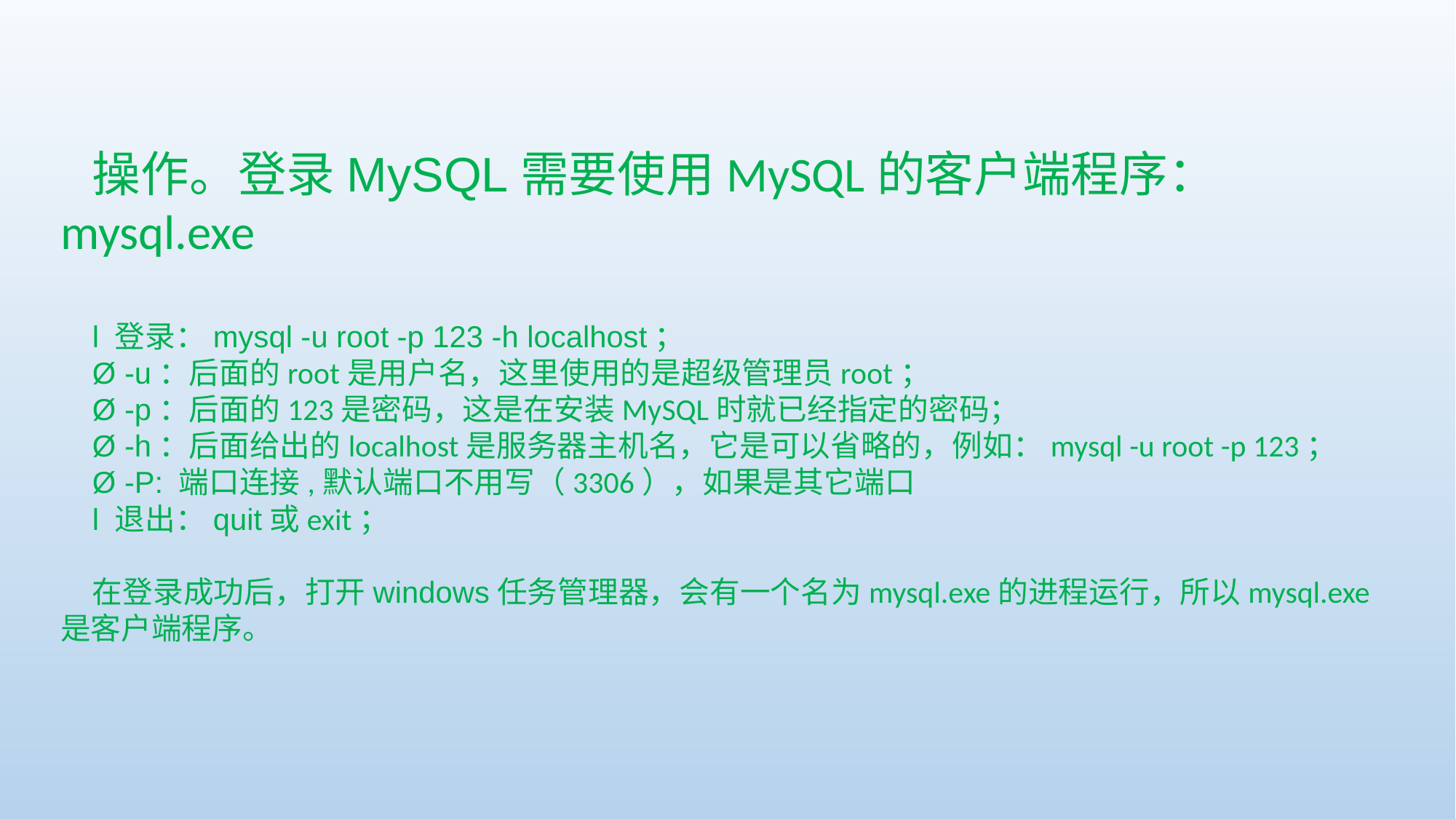

操作。登录MySQL需要使用MySQL的客户端程序：mysql.exe

l 登录：mysql -u root -p 123 -h localhost；
Ø -u：后面的root是用户名，这里使用的是超级管理员root；
Ø -p：后面的123是密码，这是在安装MySQL时就已经指定的密码；
Ø -h：后面给出的localhost是服务器主机名，它是可以省略的，例如：mysql -u root -p 123；
Ø -P: 端口连接,默认端口不用写（3306），如果是其它端口
l 退出：quit或exit；

在登录成功后，打开windows任务管理器，会有一个名为mysql.exe的进程运行，所以mysql.exe是客户端程序。